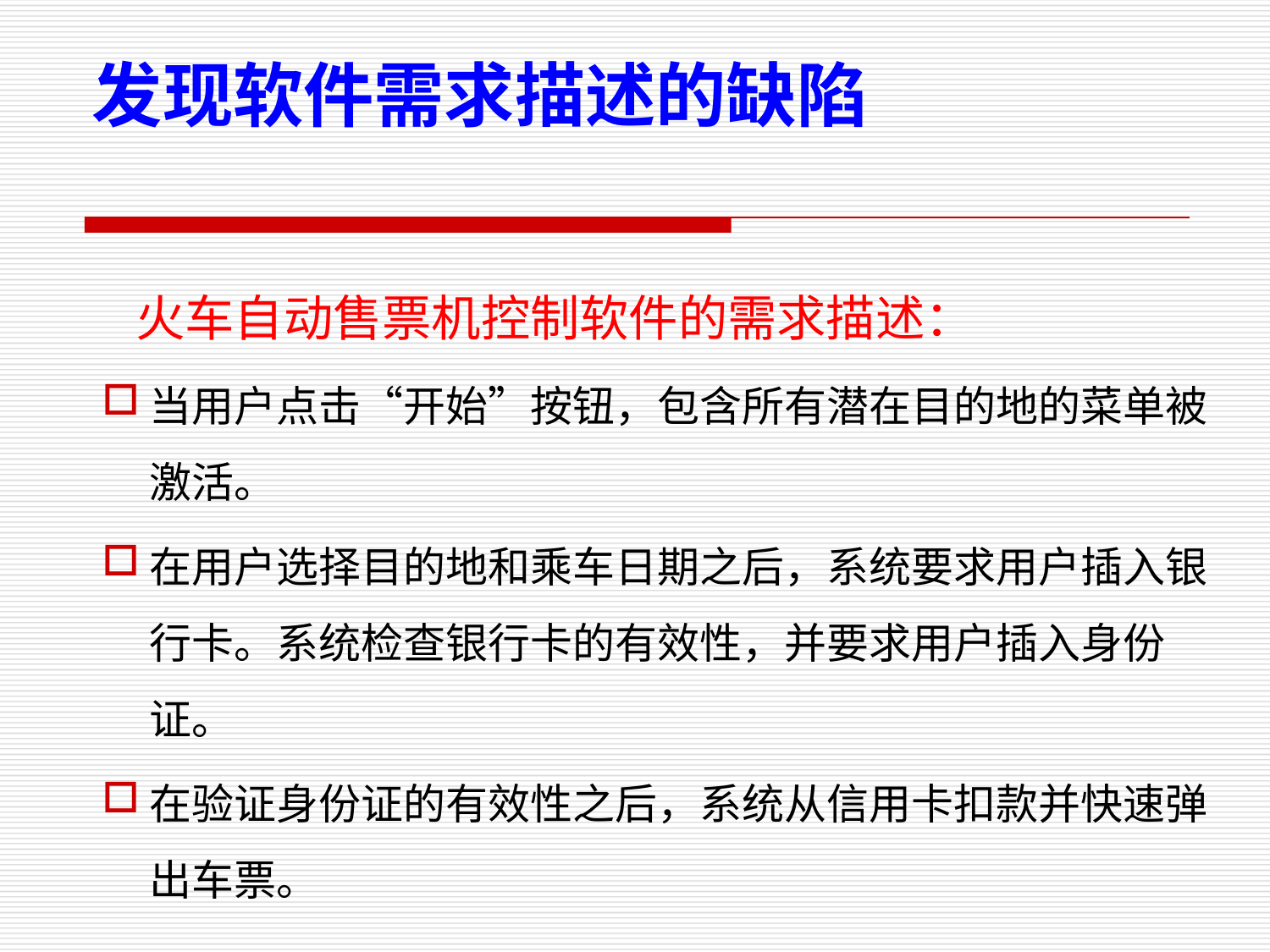

发现软件需求描述的缺陷
  火车自动售票机控制软件的需求描述：
当用户点击“开始”按钮，包含所有潜在目的地的菜单被激活。
在用户选择目的地和乘车日期之后，系统要求用户插入银行卡。系统检查银行卡的有效性，并要求用户插入身份证。
在验证身份证的有效性之后，系统从信用卡扣款并快速弹出车票。